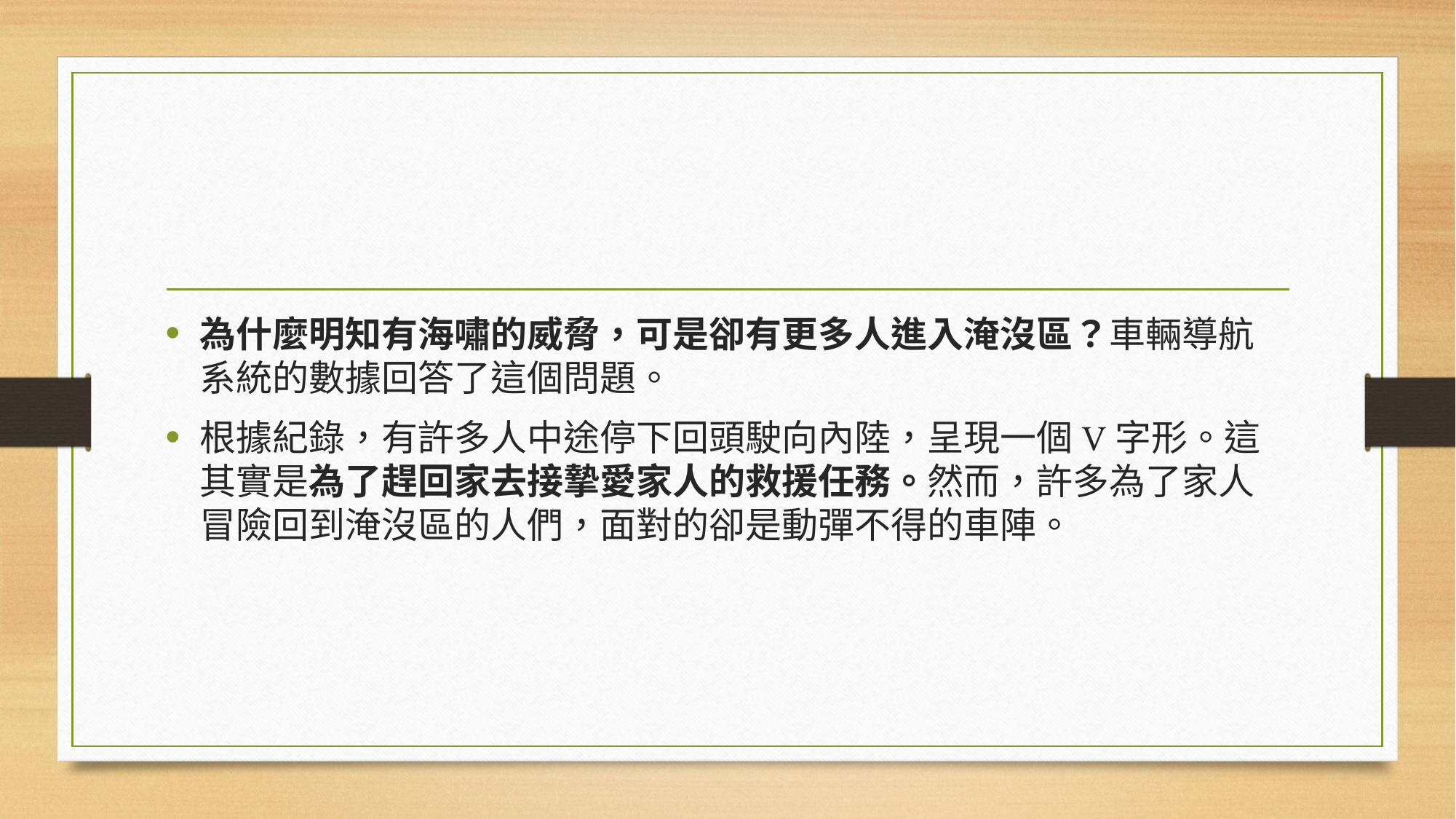

#
為什麼明知有海嘯的威脅，可是卻有更多人進入淹沒區？車輛導航系統的數據回答了這個問題。
根據紀錄，有許多人中途停下回頭駛向內陸，呈現一個V字形。這其實是為了趕回家去接摯愛家人的救援任務。然而，許多為了家人冒險回到淹沒區的人們，面對的卻是動彈不得的車陣。